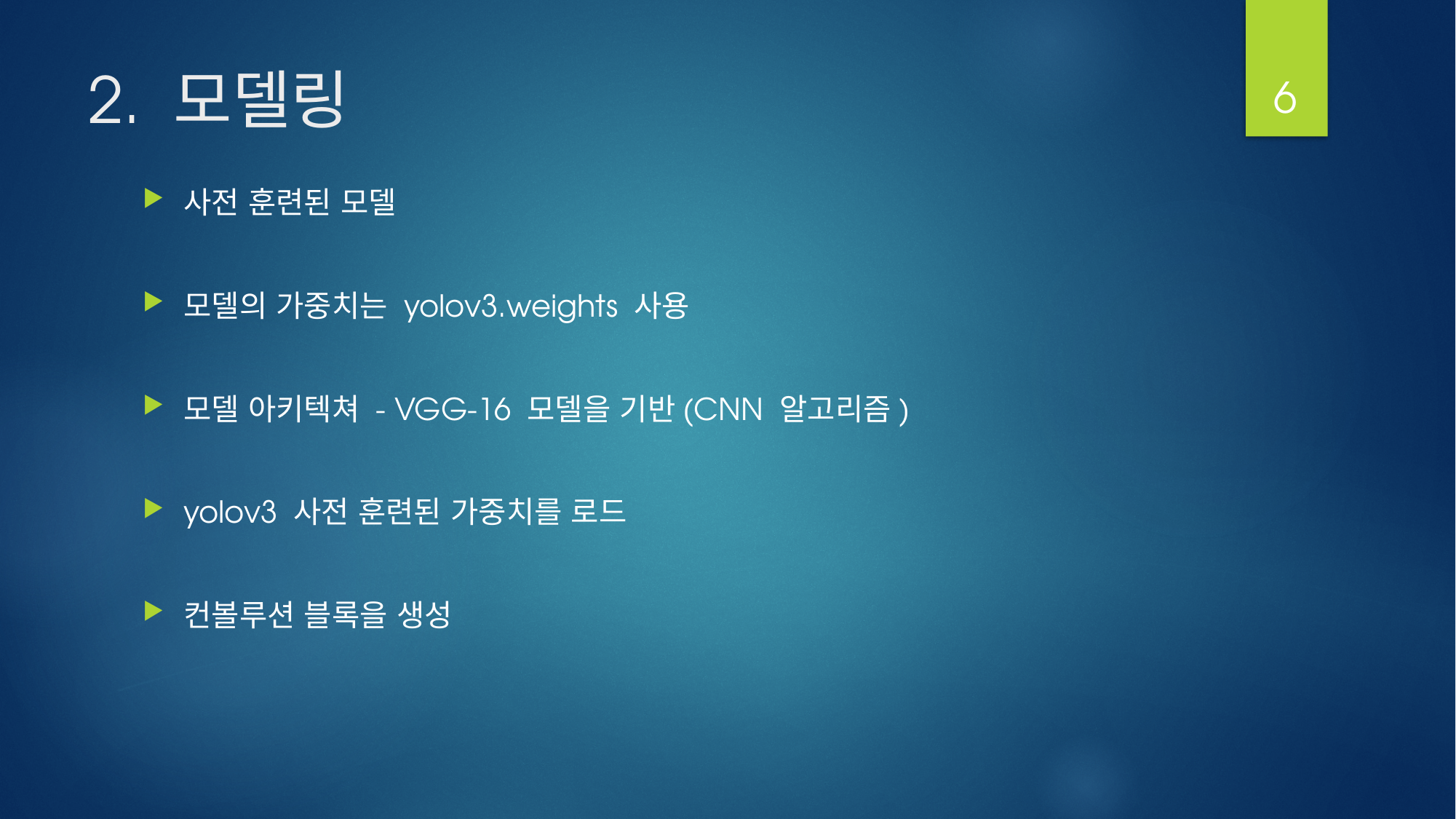

6
# 2. 모델링
사전 훈련된 모델

모델의 가중치는 yolov3.weights 사용

모델 아키텍쳐 - VGG-16 모델을 기반(CNN 알고리즘)

yolov3 사전 훈련된 가중치를 로드

컨볼루션 블록을 생성